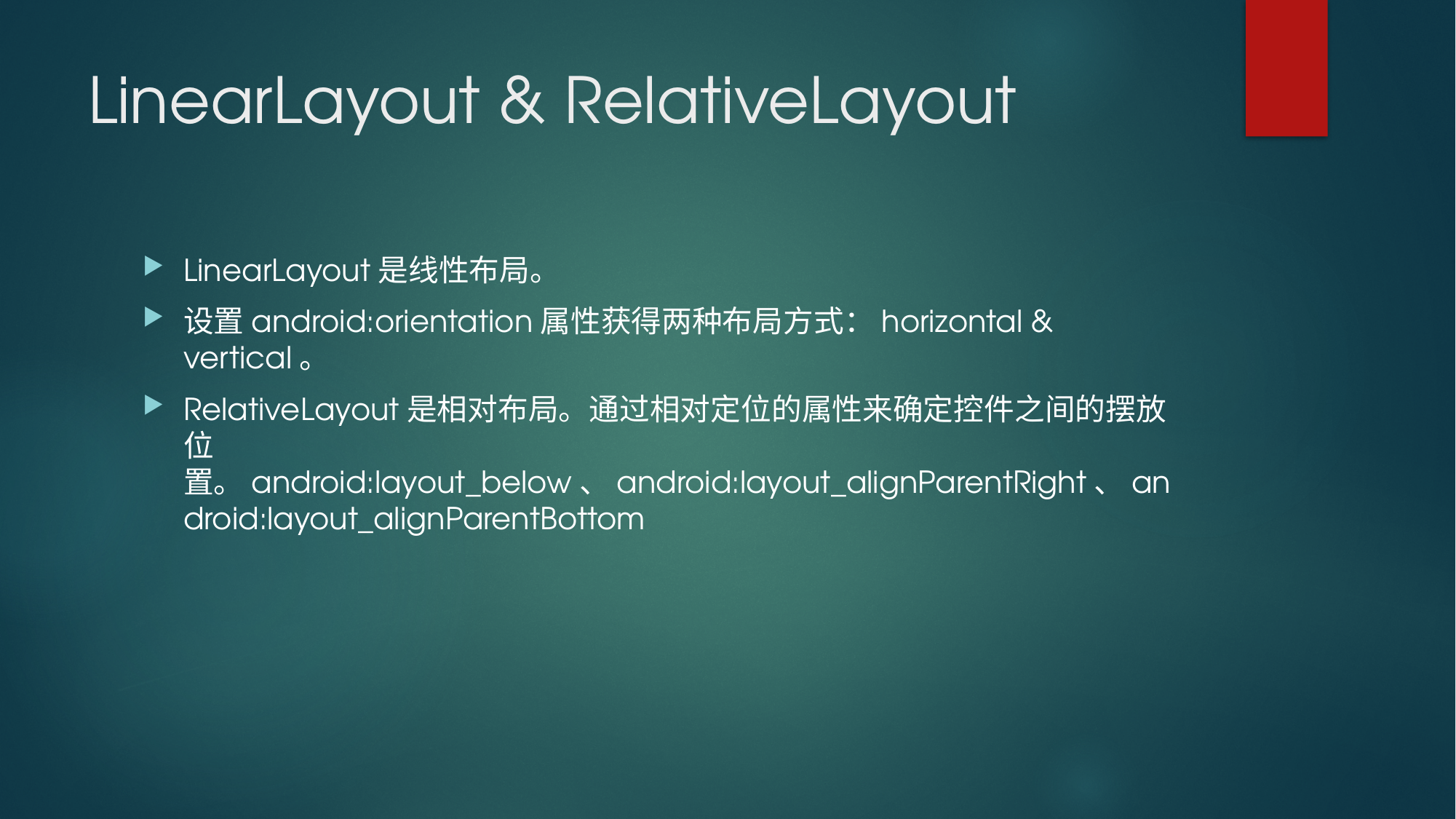

# LinearLayout & RelativeLayout
LinearLayout是线性布局。
设置android:orientation属性获得两种布局方式：horizontal & vertical。
RelativeLayout是相对布局。通过相对定位的属性来确定控件之间的摆放位置。android:layout_below、android:layout_alignParentRight、android:layout_alignParentBottom